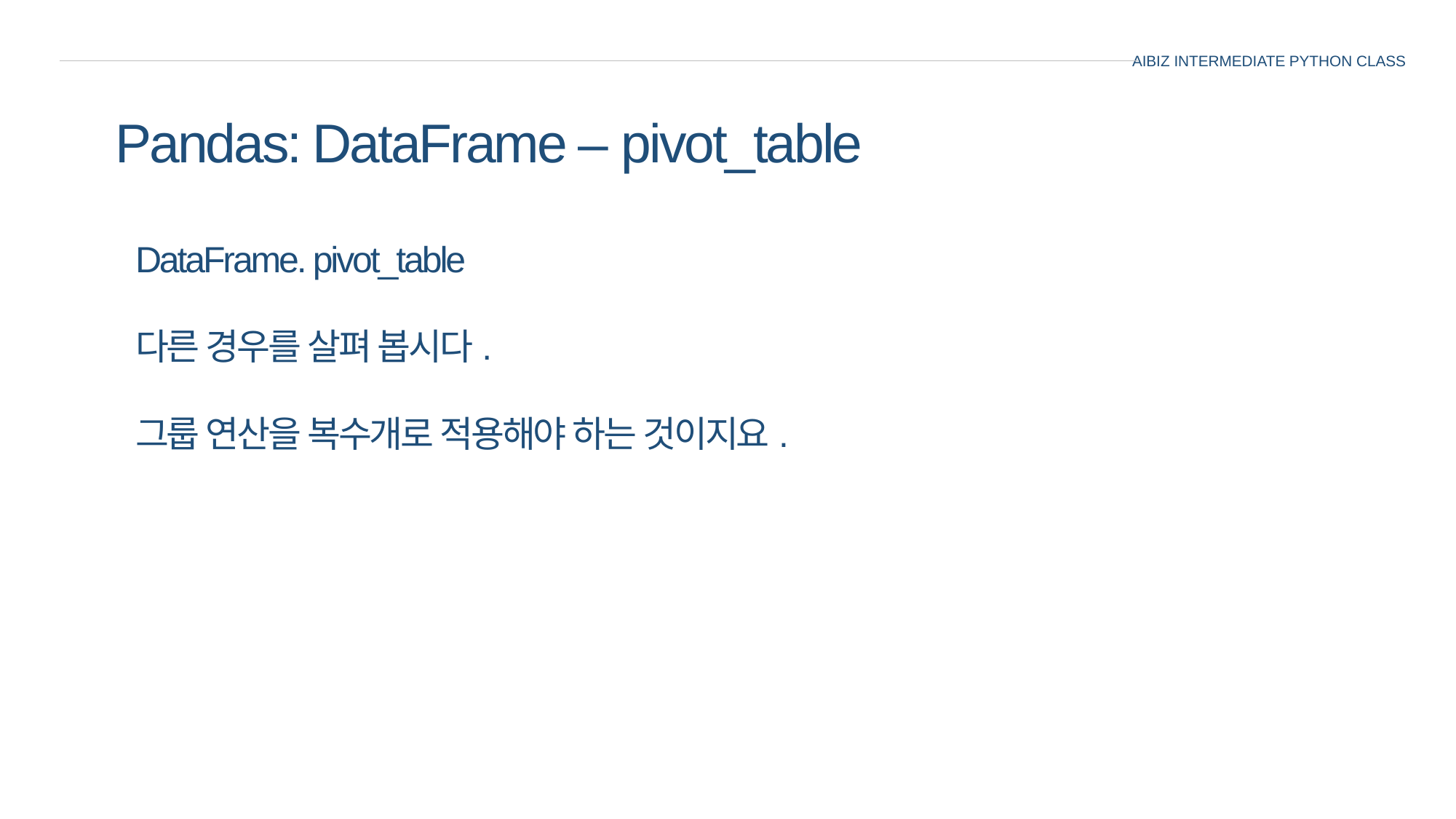

AIBIZ INTERMEDIATE PYTHON CLASS
Pandas: DataFrame – pivot_table

DataFrame. pivot_table

다른 경우를 살펴 봅시다.

그룹 연산을 복수개로 적용해야 하는 것이지요.